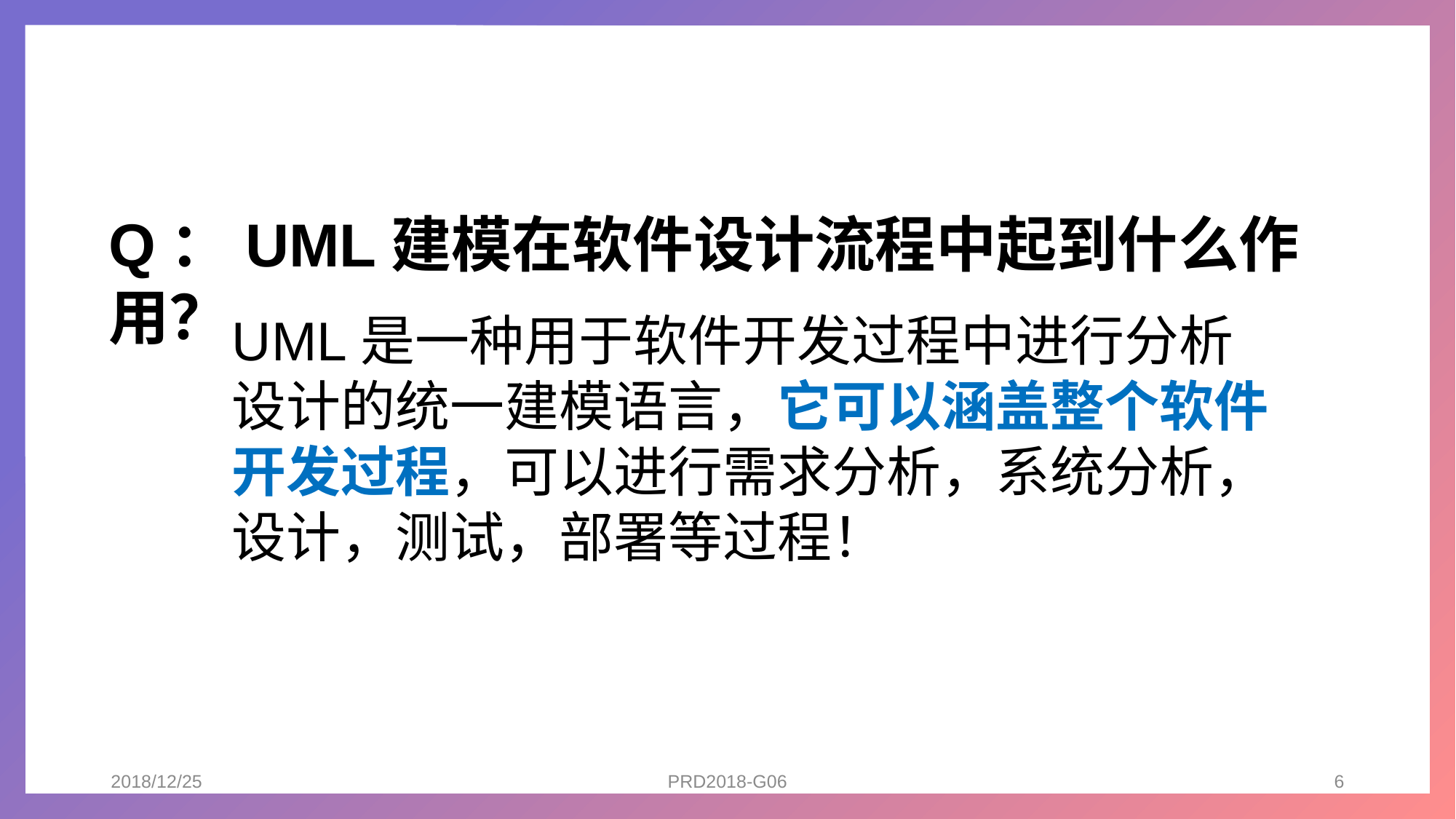

Q：UML建模在软件设计流程中起到什么作用？
UML是一种用于软件开发过程中进行分析设计的统一建模语言，它可以涵盖整个软件开发过程，可以进行需求分析，系统分析，设计，测试，部署等过程！
2018/12/25
PRD2018-G06
6